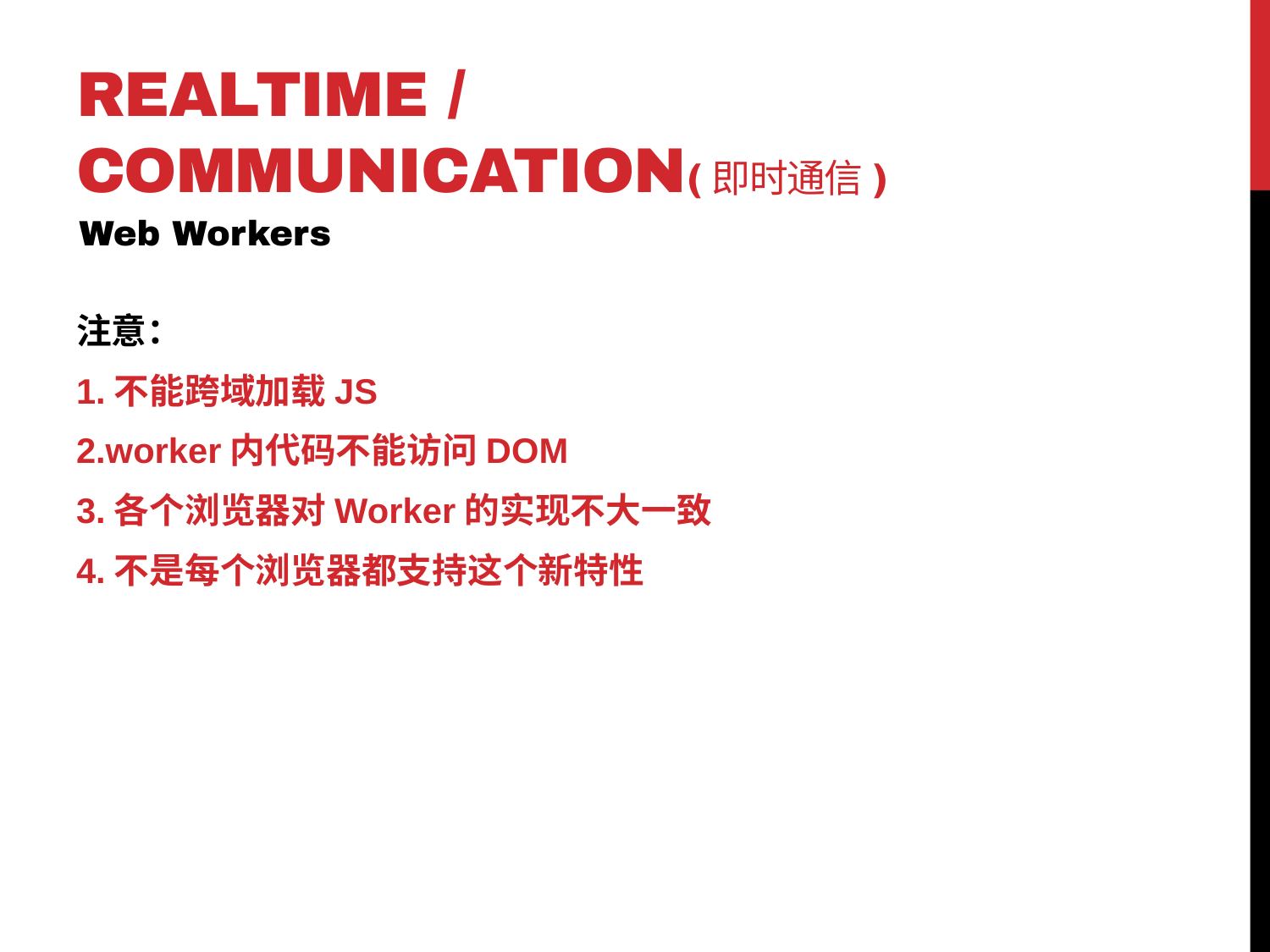

# Realtime / Communication(即时通信)
Web Workers
注意：
1.不能跨域加载JS
2.worker内代码不能访问DOM
3.各个浏览器对Worker的实现不大一致
4.不是每个浏览器都支持这个新特性